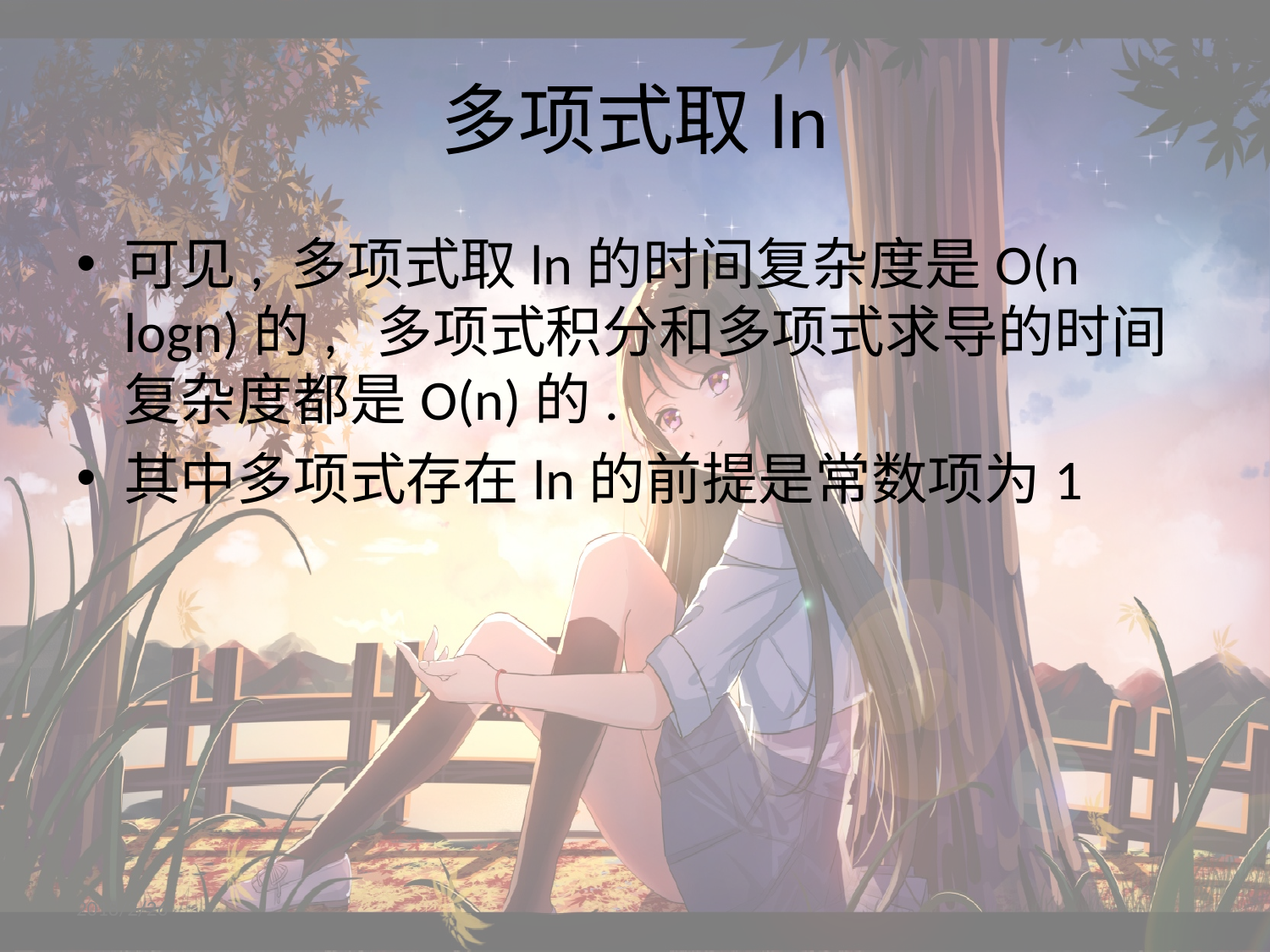

# 多项式取ln
可见, 多项式取ln的时间复杂度是O(n logn)的,  多项式积分和多项式求导的时间复杂度都是O(n)的.
其中多项式存在ln的前提是常数项为1
2018/2/26